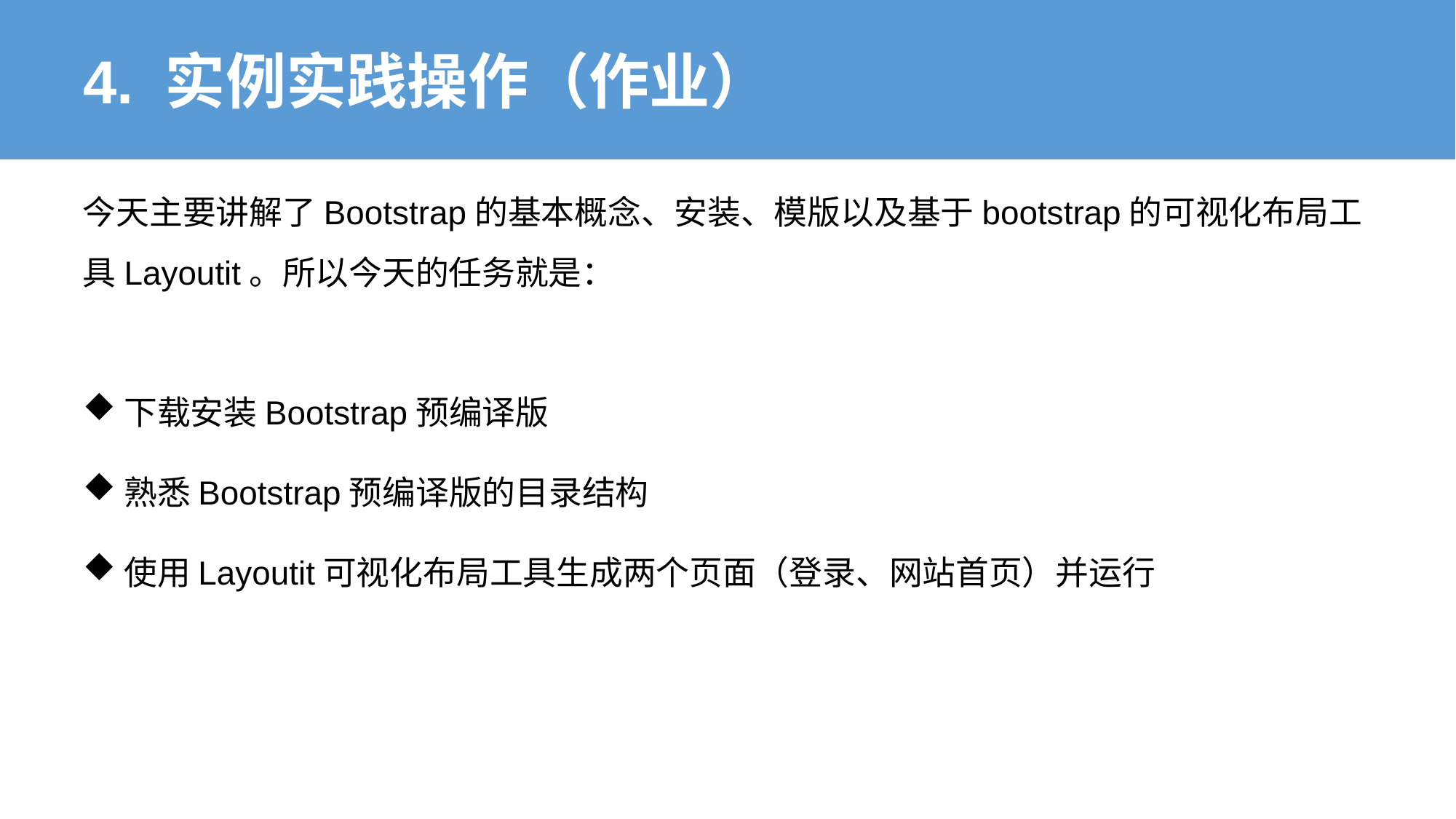

# 4. 实例实践操作（作业）
今天主要讲解了Bootstrap的基本概念、安装、模版以及基于bootstrap的可视化布局工具Layoutit。所以今天的任务就是：

下载安装Bootstrap预编译版
熟悉Bootstrap预编译版的目录结构
使用Layoutit可视化布局工具生成两个页面（登录、网站首页）并运行